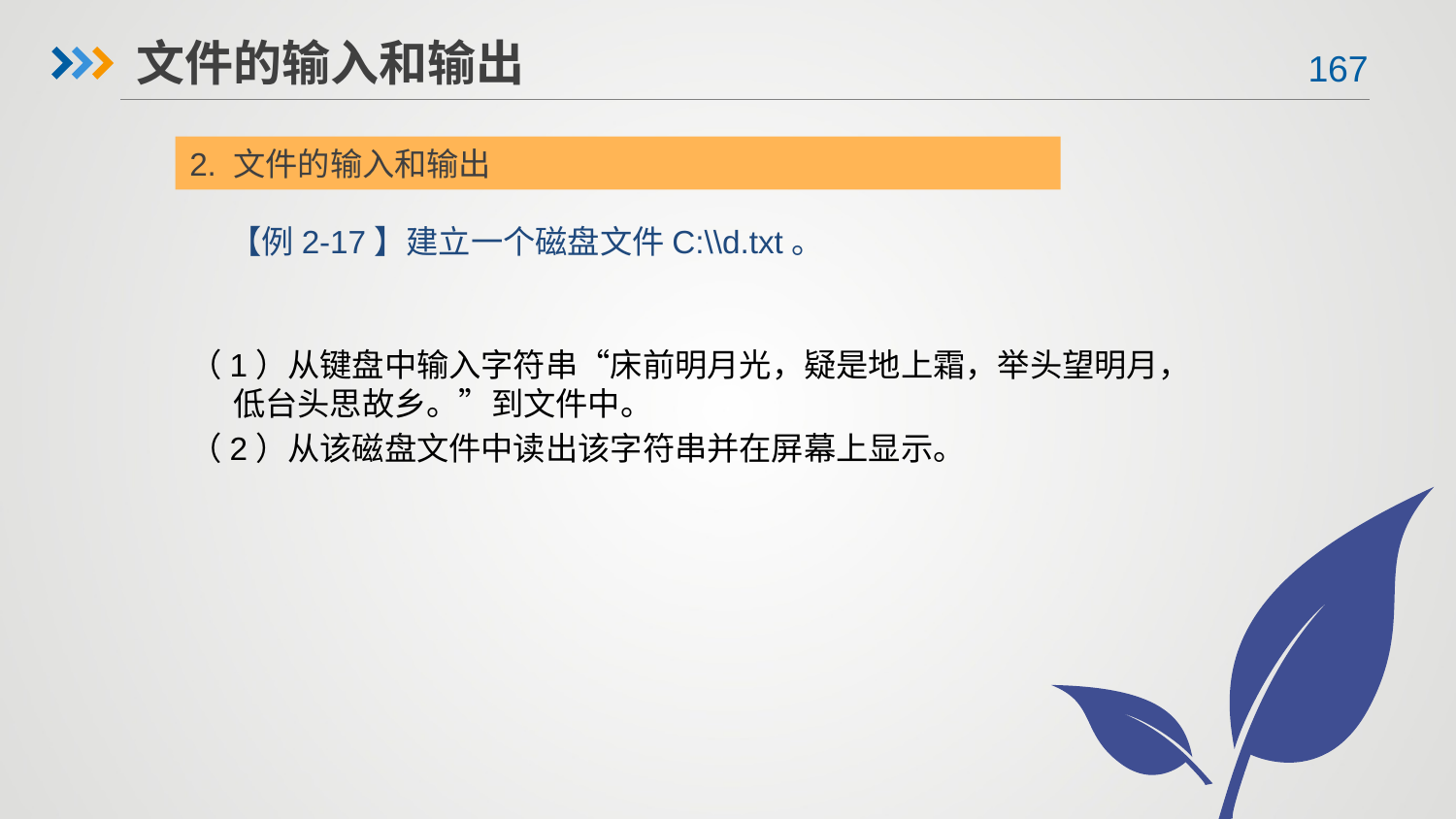

文件的输入和输出
2. 文件的输入和输出
【例2-17】建立一个磁盘文件C:\\d.txt。
（1）从键盘中输入字符串“床前明月光，疑是地上霜，举头望明月，低台头思故乡。”到文件中。
（2）从该磁盘文件中读出该字符串并在屏幕上显示。